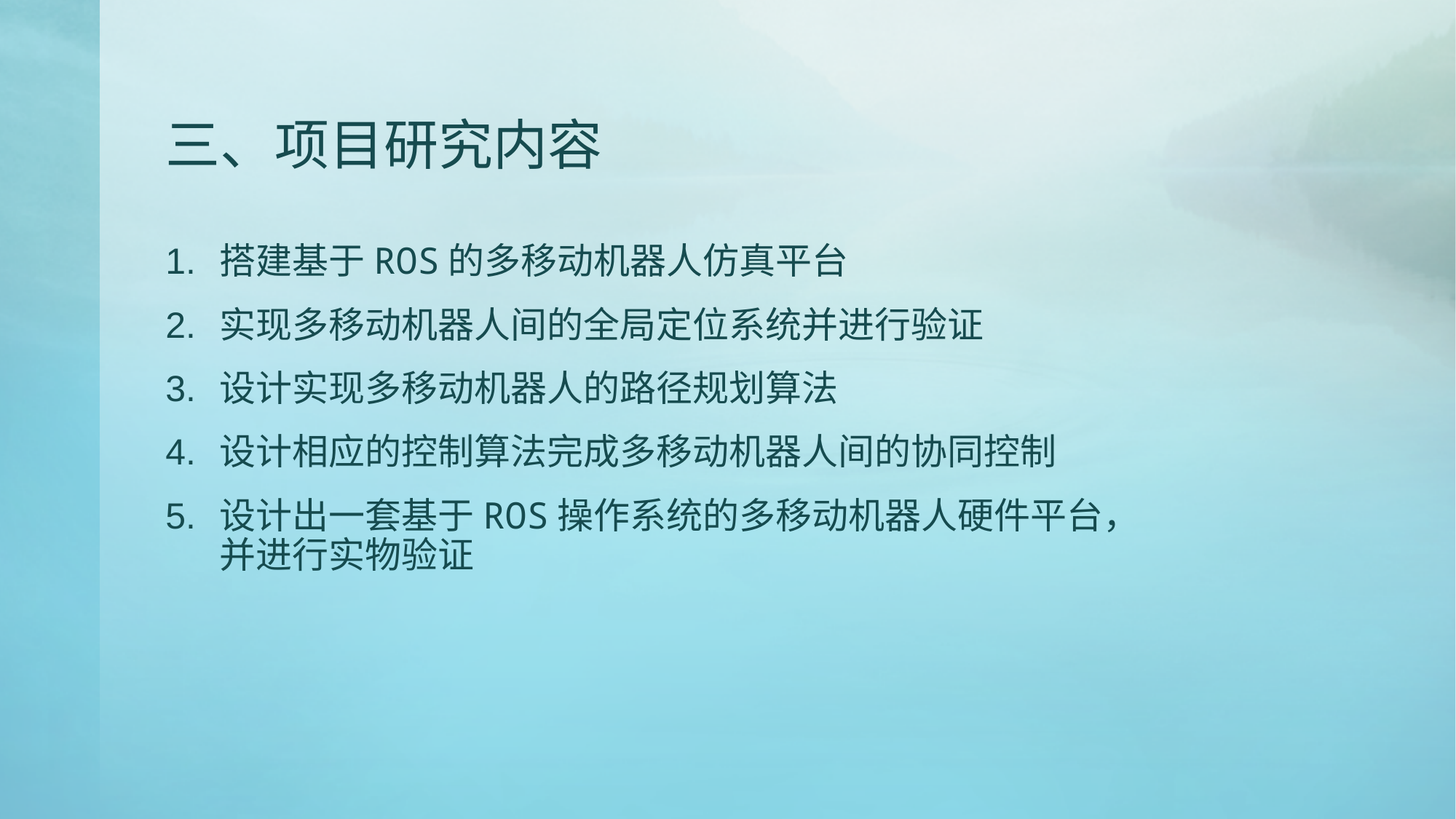

# 三、项目研究内容
搭建基于ROS的多移动机器人仿真平台
实现多移动机器人间的全局定位系统并进行验证
设计实现多移动机器人的路径规划算法
设计相应的控制算法完成多移动机器人间的协同控制
设计出一套基于ROS操作系统的多移动机器人硬件平台，并进行实物验证